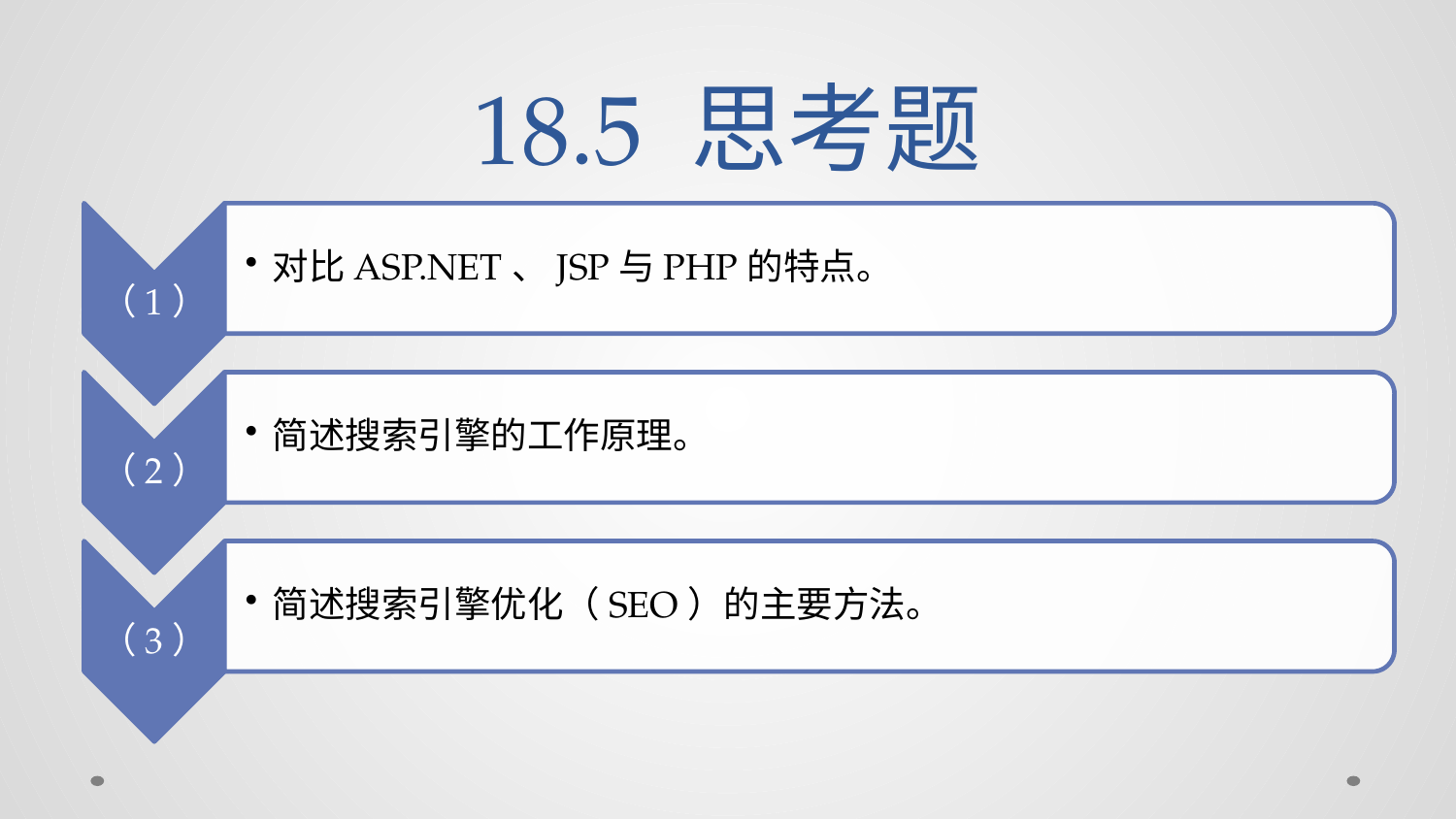

# 18.5 思考题
（1）
对比ASP.NET、JSP与PHP的特点。
（2）
简述搜索引擎的工作原理。
（3）
简述搜索引擎优化（SEO）的主要方法。